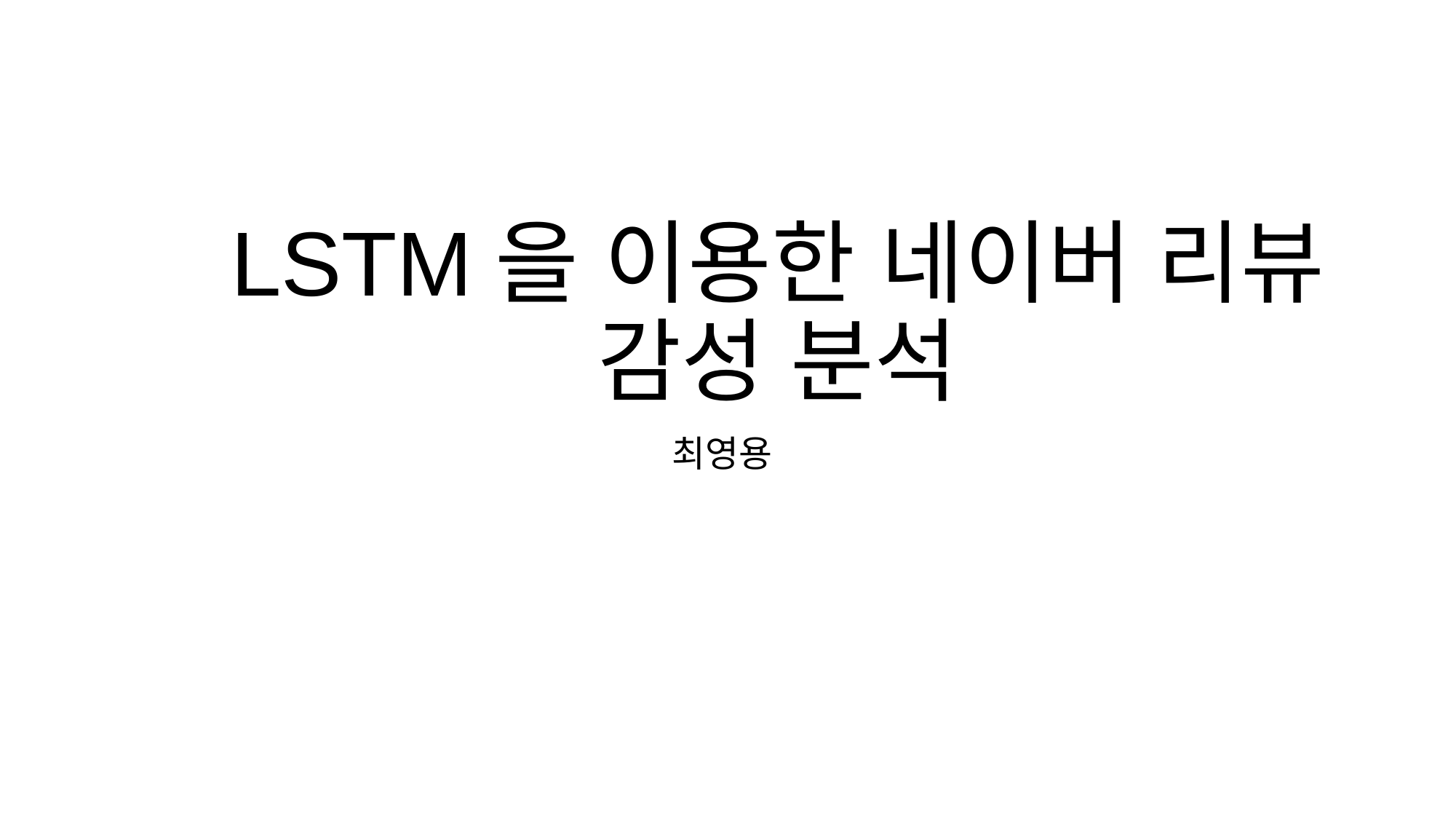

# LSTM을 이용한 네이버 리뷰 감성 분석
최영용